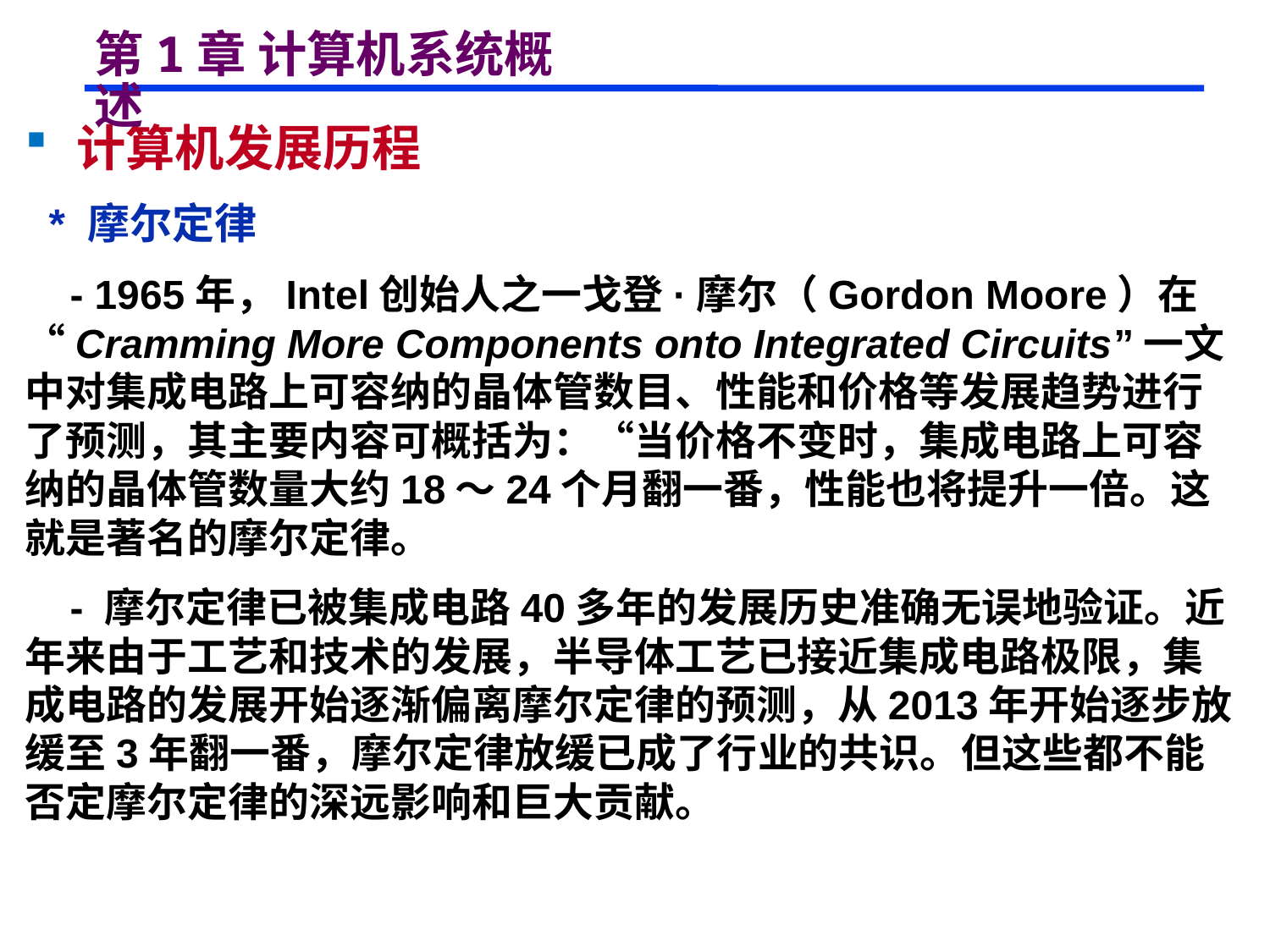

# 第1章 计算机系统概述
 计算机发展历程
  * 摩尔定律
    - 1965年，Intel创始人之一戈登·摩尔（Gordon Moore）在“Cramming More Components onto Integrated Circuits”一文中对集成电路上可容纳的晶体管数目、性能和价格等发展趋势进行了预测，其主要内容可概括为：“当价格不变时，集成电路上可容纳的晶体管数量大约18～24个月翻一番，性能也将提升一倍。这就是著名的摩尔定律。
    - 摩尔定律已被集成电路40多年的发展历史准确无误地验证。近年来由于工艺和技术的发展，半导体工艺已接近集成电路极限，集成电路的发展开始逐渐偏离摩尔定律的预测，从2013年开始逐步放缓至3年翻一番，摩尔定律放缓已成了行业的共识。但这些都不能否定摩尔定律的深远影响和巨大贡献。